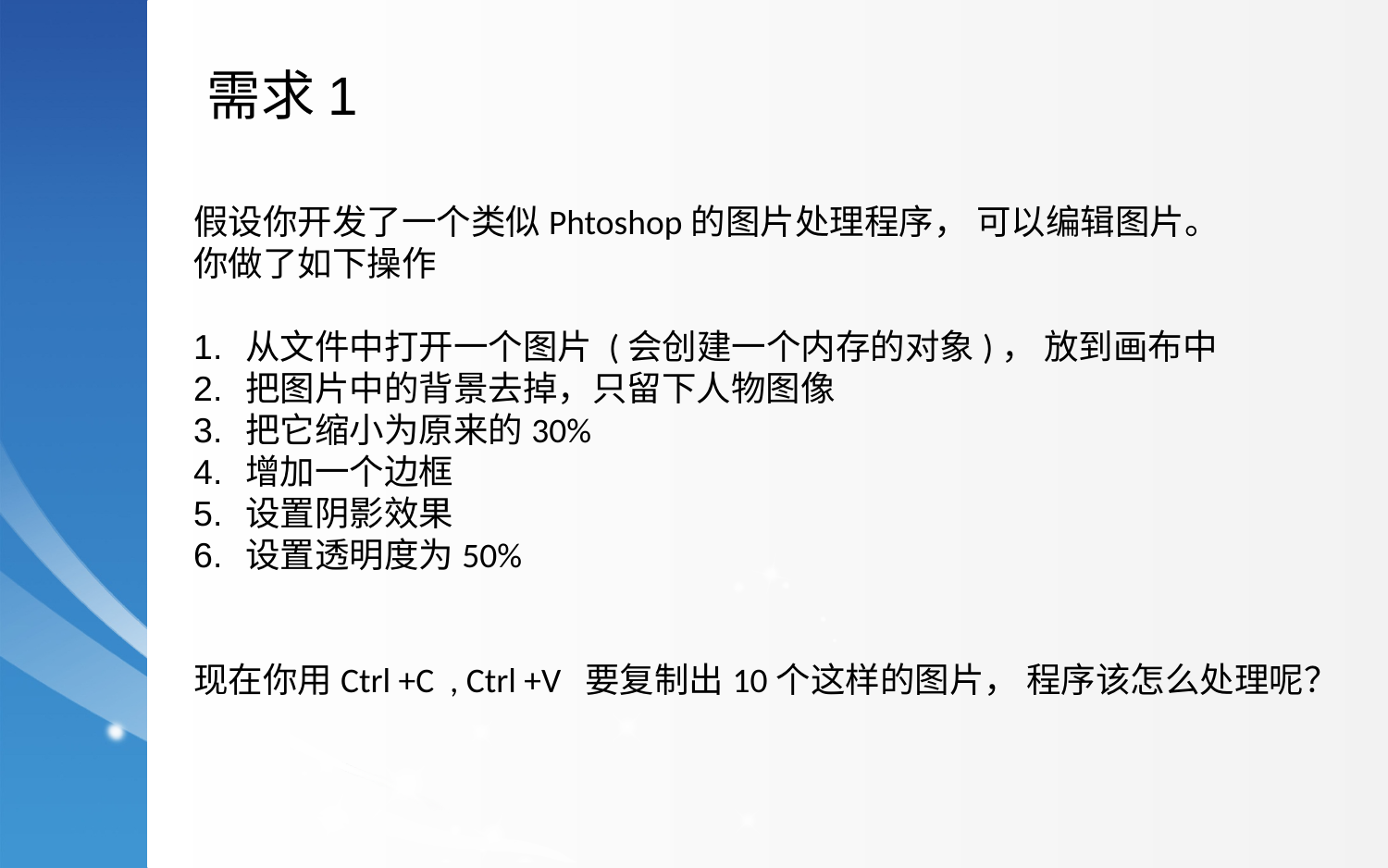

需求1
假设你开发了一个类似Phtoshop的图片处理程序， 可以编辑图片。
你做了如下操作

从文件中打开一个图片 (会创建一个内存的对象)， 放到画布中
把图片中的背景去掉，只留下人物图像
把它缩小为原来的30%
增加一个边框
设置阴影效果
设置透明度为50%

现在你用Ctrl +C  , Ctrl +V  要复制出10个这样的图片， 程序该怎么处理呢？